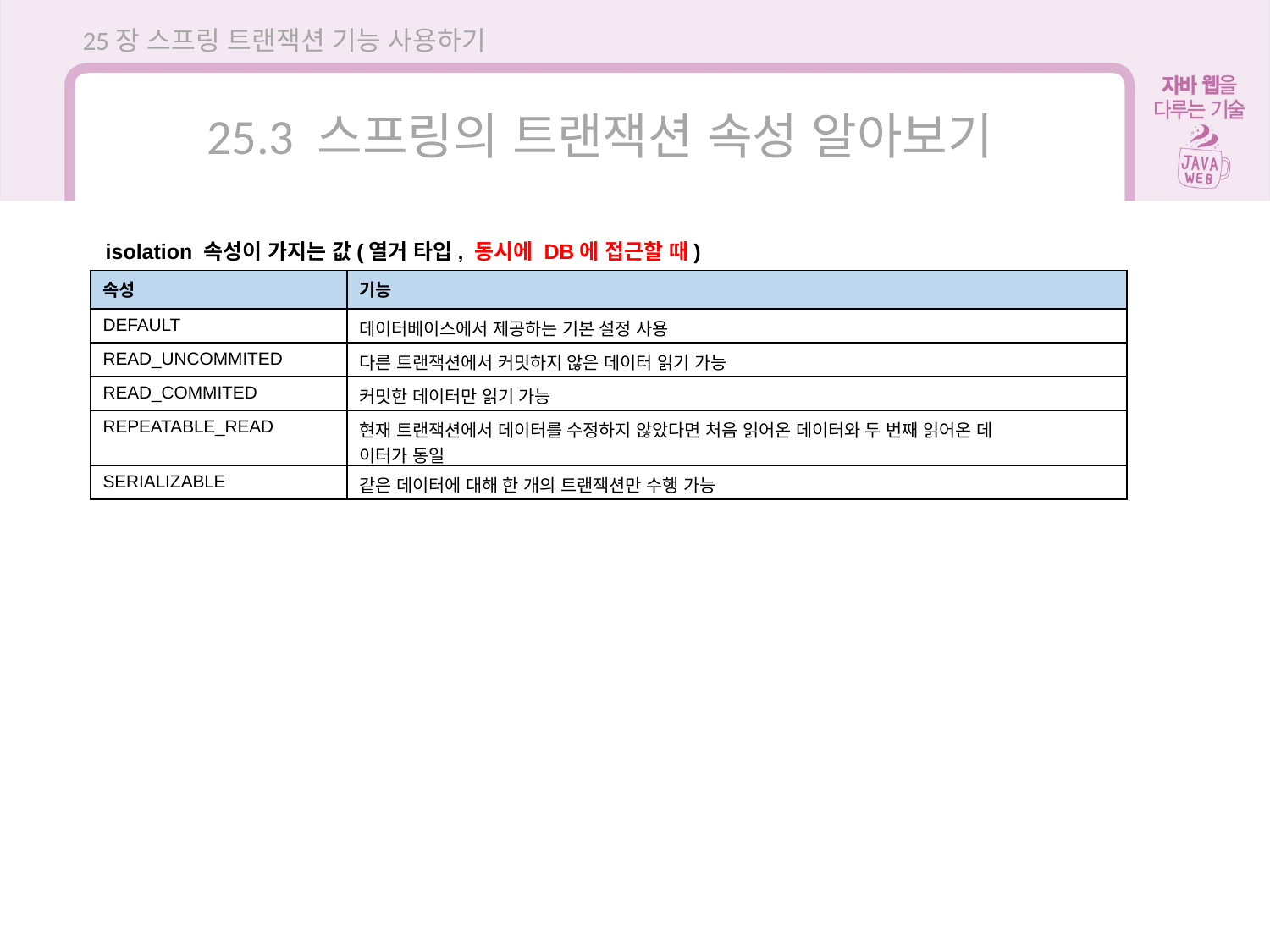

25장 스프링 트랜잭션 기능 사용하기
25.3 스프링의 트랜잭션 속성 알아보기
isolation 속성이 가지는 값(열거 타입, 동시에 DB에 접근할 때)
| 속성 | 기능 |
| --- | --- |
| DEFAULT | 데이터베이스에서 제공하는 기본 설정 사용 |
| READ\_UNCOMMITED | 다른 트랜잭션에서 커밋하지 않은 데이터 읽기 가능 |
| READ\_COMMITED | 커밋한 데이터만 읽기 가능 |
| REPEATABLE\_READ | 현재 트랜잭션에서 데이터를 수정하지 않았다면 처음 읽어온 데이터와 두 번째 읽어온 데 이터가 동일 |
| SERIALIZABLE | 같은 데이터에 대해 한 개의 트랜잭션만 수행 가능 |